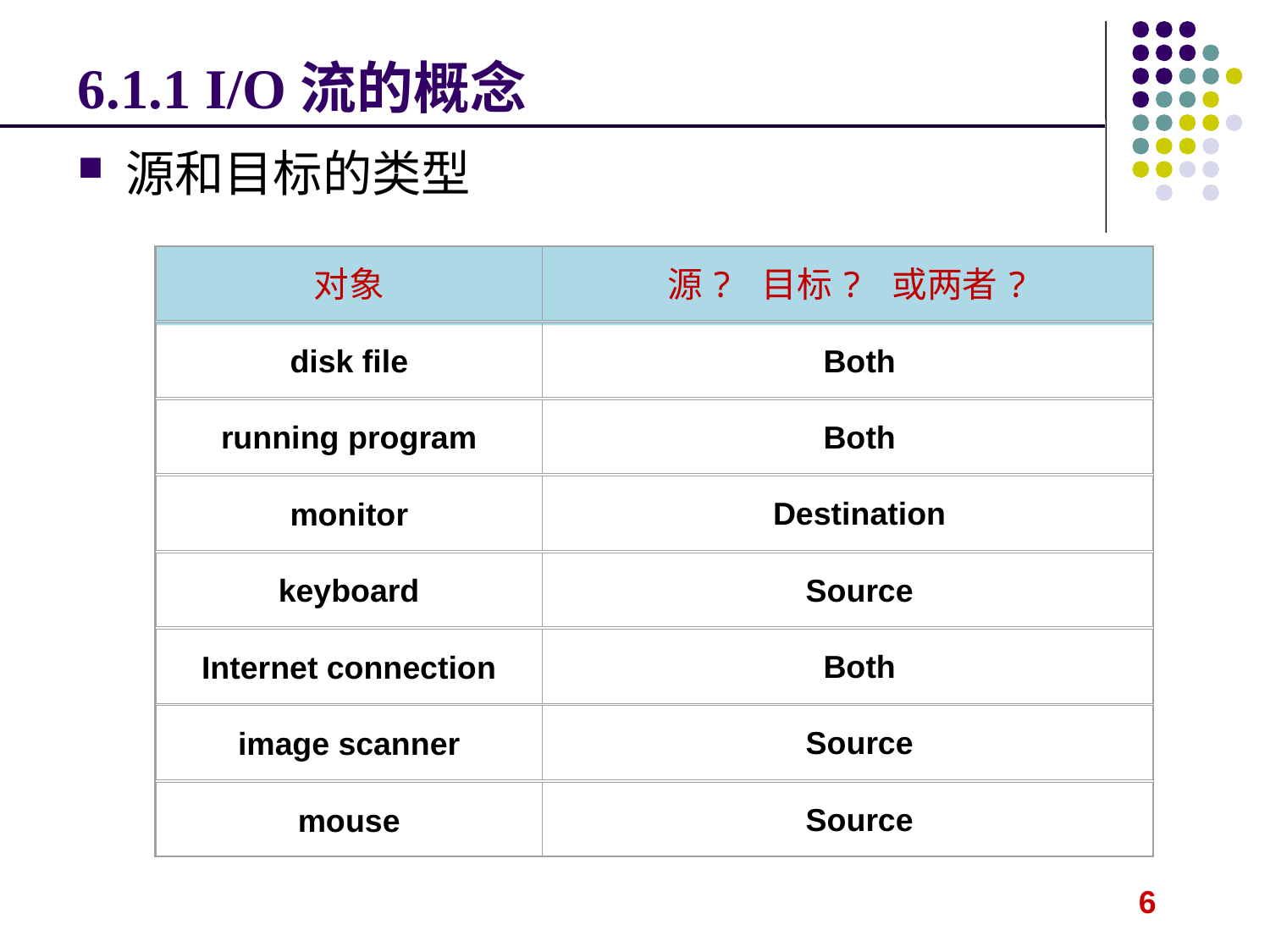

# 6.1.1 I/O流的概念
源和目标的类型

对象

源? 目标? 或两者?

Both

disk file

Both

running program

Destination

monitor

Source

keyboard

Both

Internet connection

Source

image scanner

Source

mouse